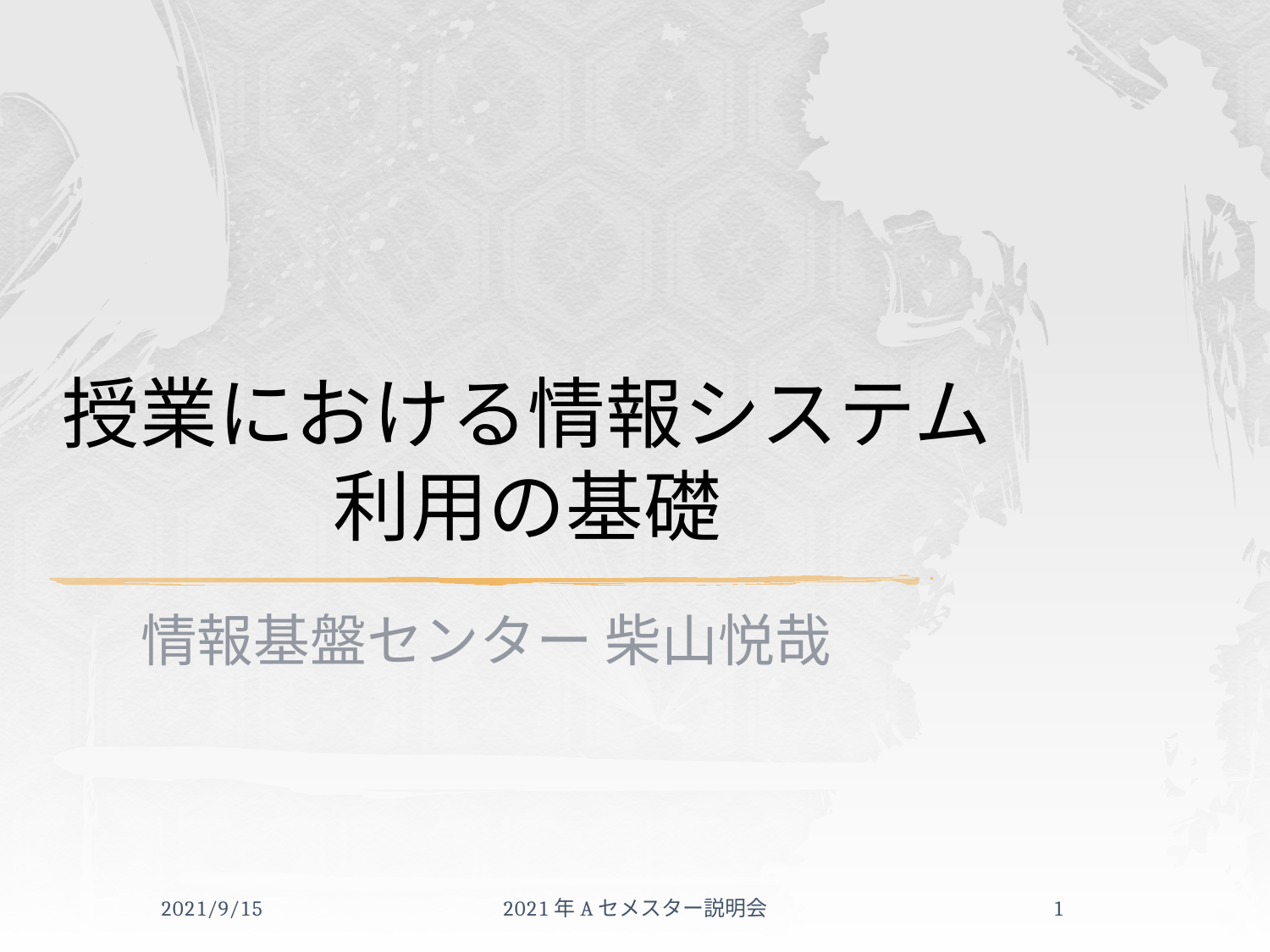

# 授業における情報システム利用の基礎
情報基盤センター 柴山悦哉
2021/9/15
2021年Aセメスター説明会
1